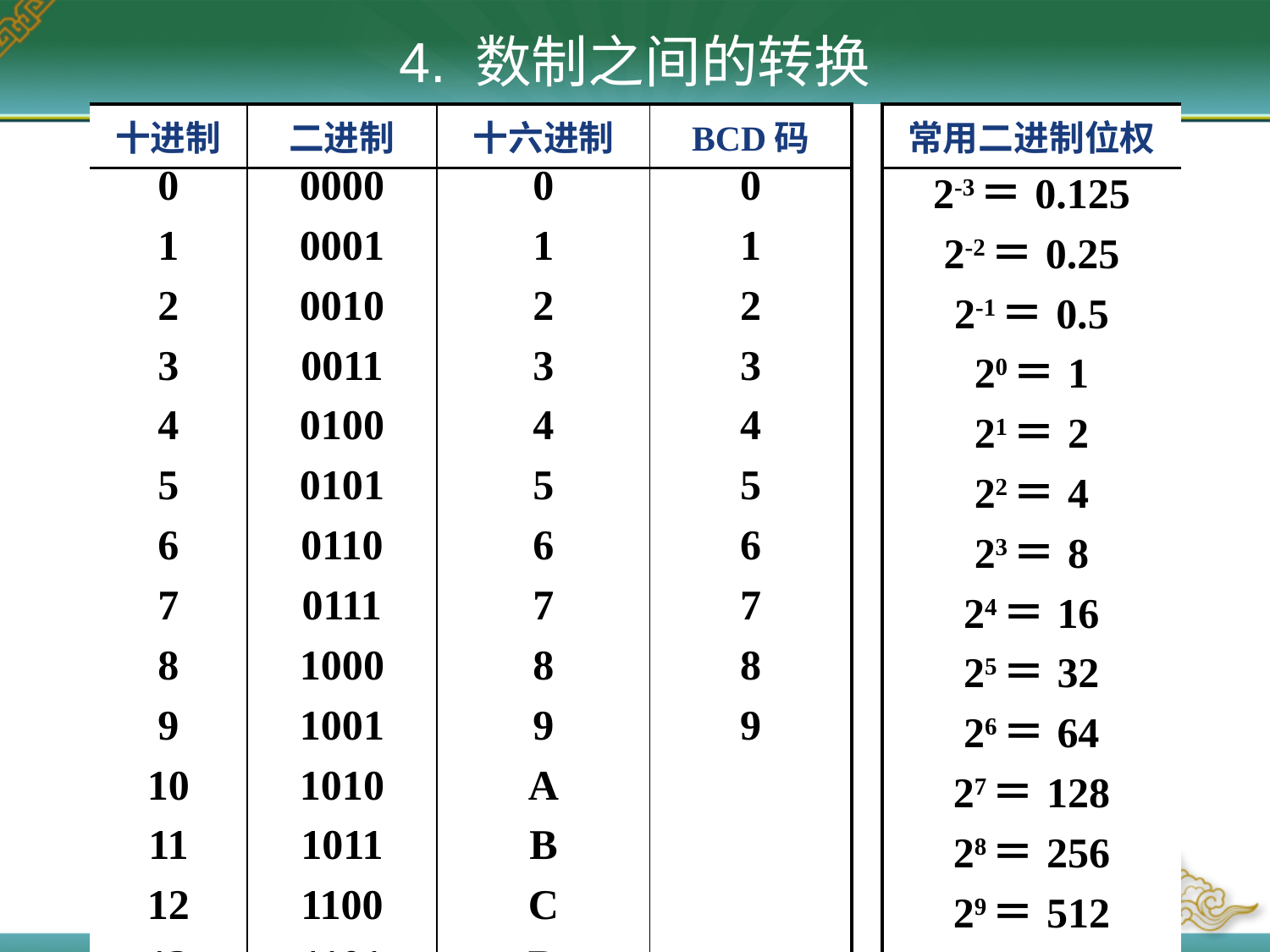

# 4. 数制之间的转换
| 十进制 | 二进制 | 十六进制 | BCD码 |  | 常用二进制位权 |
| --- | --- | --- | --- | --- | --- |
| 0 | 0000 | 0 | 0 |  | 2-3＝0.125 |
| 1 | 0001 | 1 | 1 |  | 2-2＝0.25 |
| 2 | 0010 | 2 | 2 |  | 2-1＝0.5 |
| 3 | 0011 | 3 | 3 |  | 20＝1 |
| 4 | 0100 | 4 | 4 |  | 21＝2 |
| 5 | 0101 | 5 | 5 |  | 22＝4 |
| 6 | 0110 | 6 | 6 |  | 23＝8 |
| 7 | 0111 | 7 | 7 |  | 24＝16 |
| 8 | 1000 | 8 | 8 |  | 25＝32 |
| 9 | 1001 | 9 | 9 |  | 26＝64 |
| 10 | 1010 | A |  |  | 27＝128 |
| 11 | 1011 | B |  |  | 28＝256 |
| 12 | 1100 | C |  |  | 29＝512 |
| 13 | 1101 | D |  |  | 210＝1024 |
| 14 | 1110 | E |  |  | 215＝32768 |
| 15 | 1111 | F |  |  | 216＝65536 |